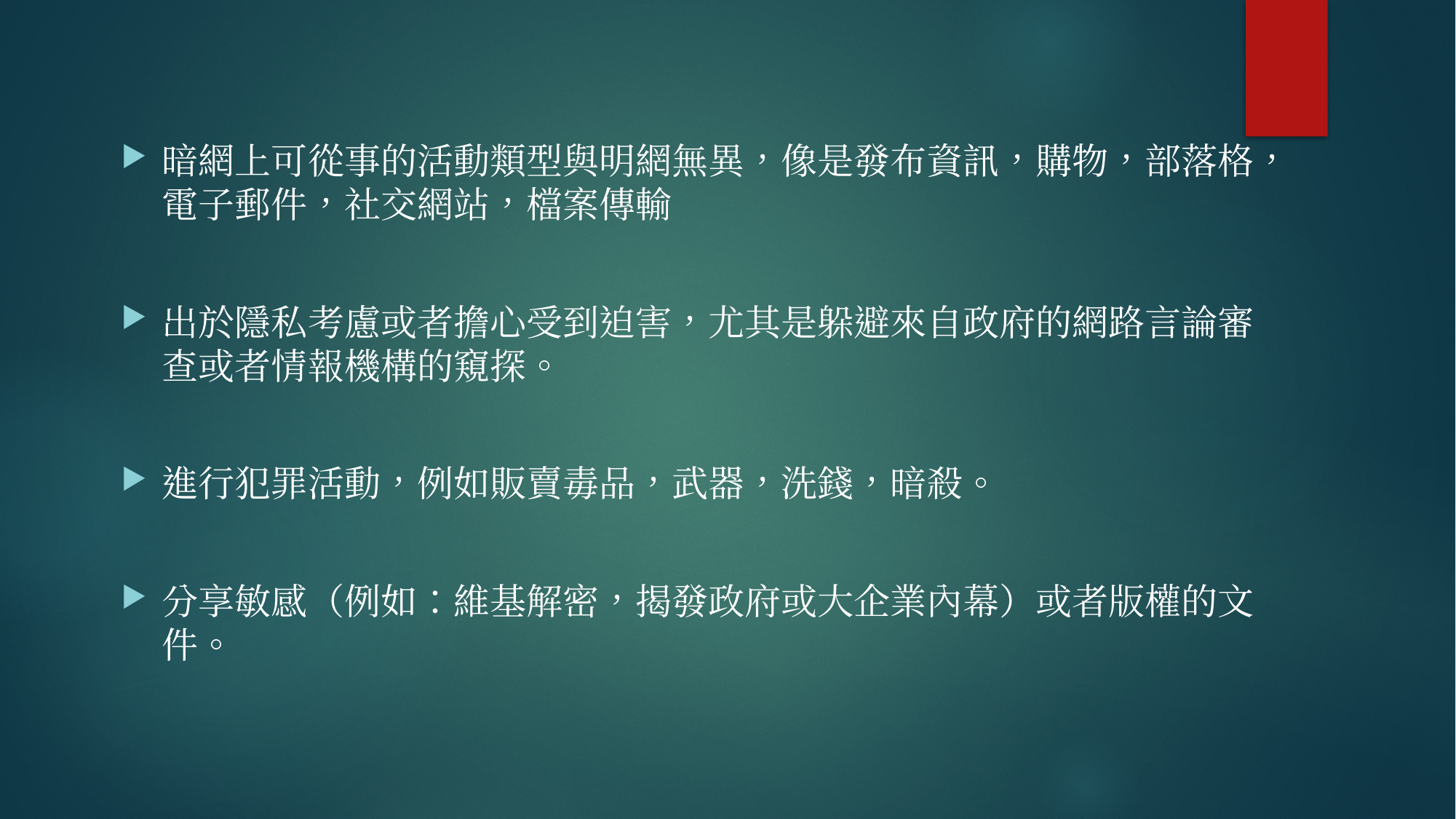

#
暗網上可從事的活動類型與明網無異，像是發布資訊，購物，部落格，電子郵件，社交網站，檔案傳輸

出於隱私考慮或者擔心受到迫害，尤其是躲避來自政府的網路言論審查或者情報機構的窺探。

進行犯罪活動，例如販賣毒品，武器，洗錢，暗殺。

分享敏感（例如：維基解密，揭發政府或大企業內幕）或者版權的文件。